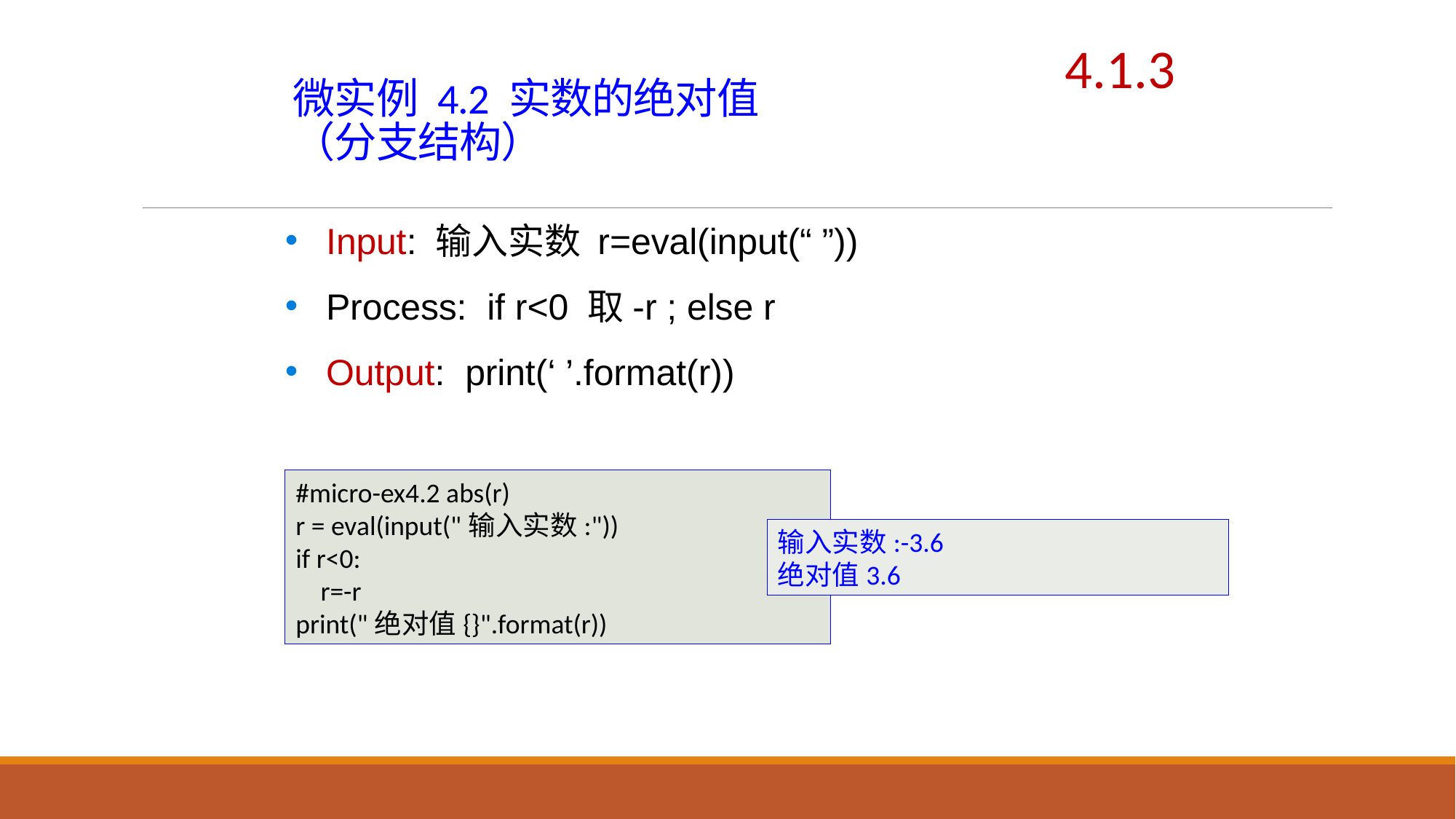

4.1.3
# 微实例 4.2 实数的绝对值 （分支结构）
Input: 输入实数 r=eval(input(“ ”))
Process:  if r<0 取-r ; else r
Output:  print(‘ ’.format(r))
#micro-ex4.2 abs(r)
r = eval(input("输入实数:"))
if r<0:
    r=-r
print("绝对值{}".format(r))
输入实数:-3.6
绝对值3.6